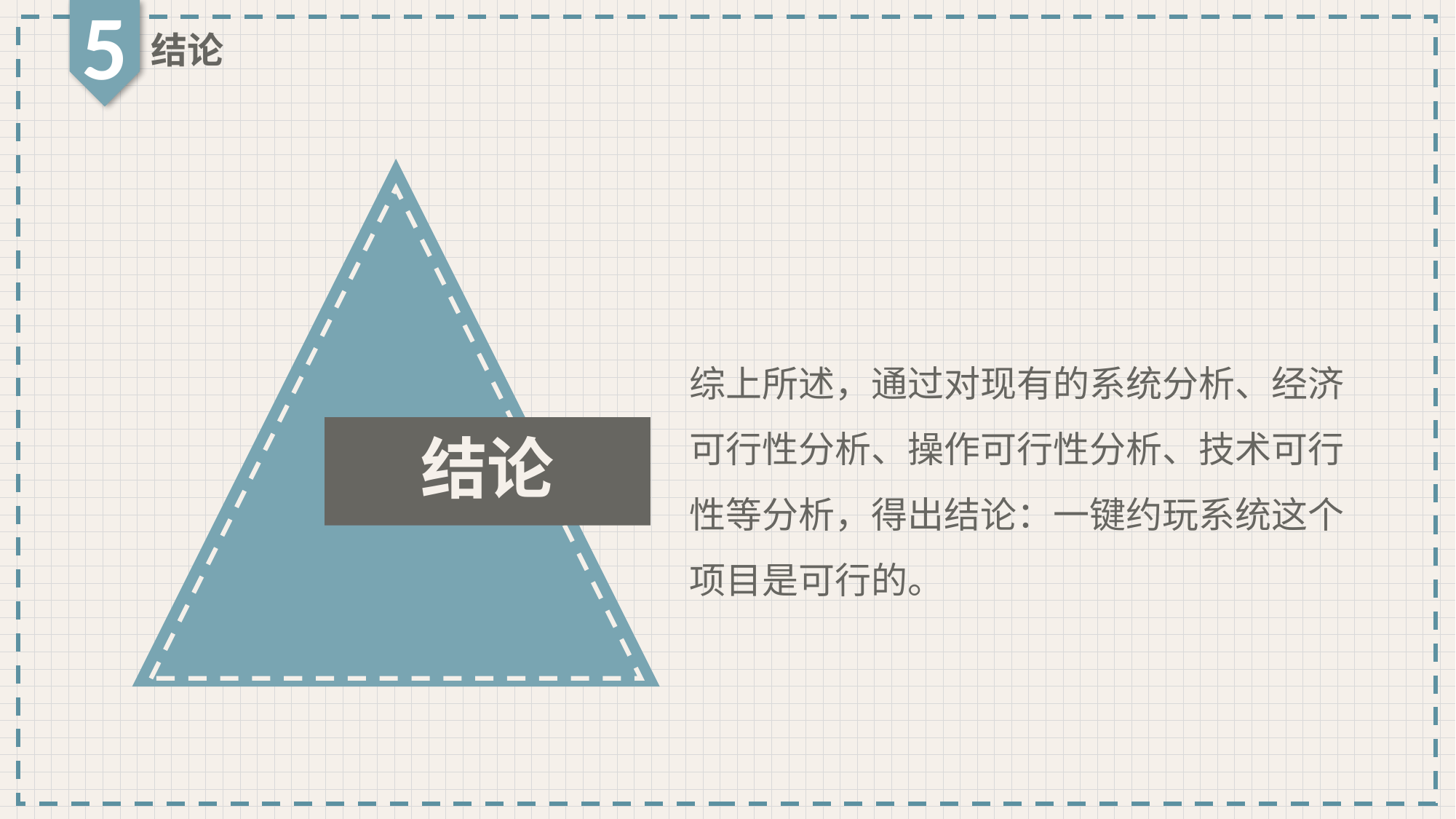

5

结论

综上所述，通过对现有的系统分析、经济可行性分析、操作可行性分析、技术可行性等分析，得出结论：一键约玩系统这个项目是可行的。
结论